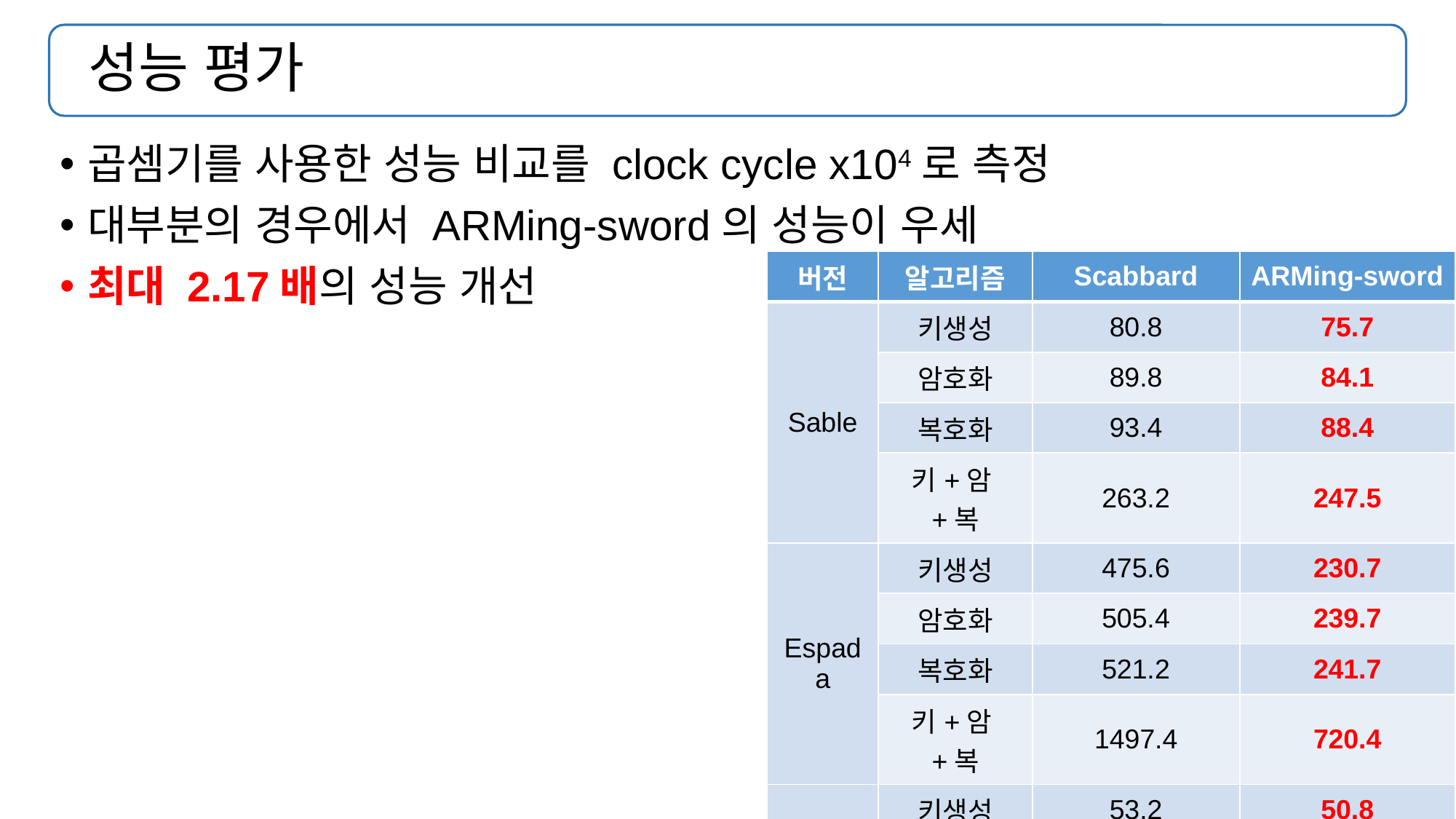

# 성능 평가
곱셈기를 사용한 성능 비교를 clock cycle x104로 측정
대부분의 경우에서 ARMing-sword의 성능이 우세
최대 2.17배의 성능 개선
| 버전 | 알고리즘 | Scabbard | ARMing-sword |
| --- | --- | --- | --- |
| Sable | 키생성 | 80.8 | 75.7 |
|  | 암호화 | 89.8 | 84.1 |
|  | 복호화 | 93.4 | 88.4 |
|  | 키+암+복 | 263.2 | 247.5 |
| Espada | 키생성 | 475.6 | 230.7 |
|  | 암호화 | 505.4 | 239.7 |
|  | 복호화 | 521.2 | 241.7 |
|  | 키+암+복 | 1497.4 | 720.4 |
| Florete | 키생성 | 53.2 | 50.8 |
|  | 암호화 | 72.5 | 72.6 |
|  | 복호화 | 86.0 | 78.9 |
|  | 키+암+복 | 222.1 | 203.8 |